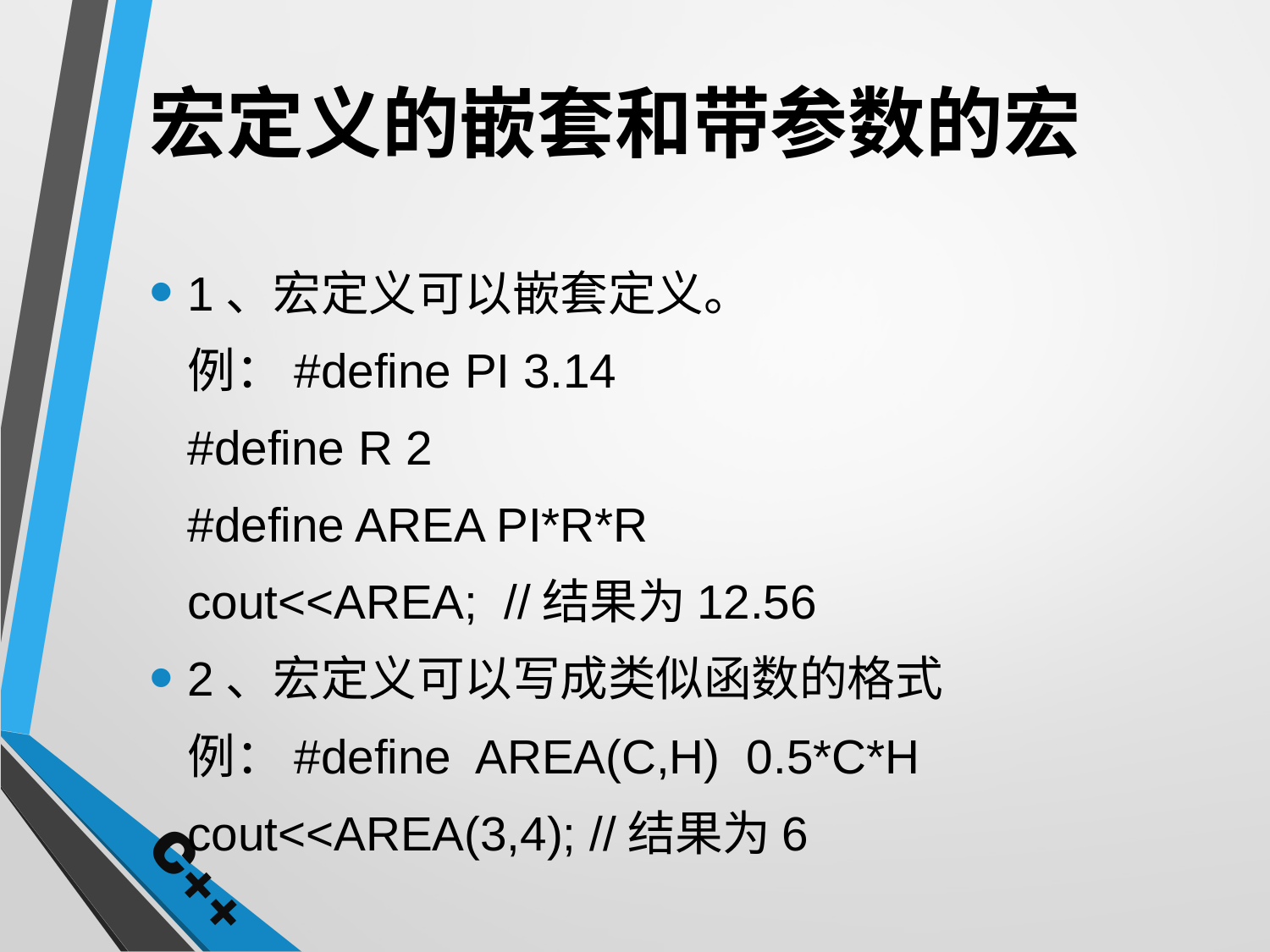

# 宏定义的嵌套和带参数的宏
1、宏定义可以嵌套定义。
	例：#define PI 3.14
 			#define R 2
			#define AREA PI*R*R
			cout<<AREA;  //结果为12.56
2、宏定义可以写成类似函数的格式
	例：#define  AREA(C,H)  0.5*C*H
			cout<<AREA(3,4); //结果为6